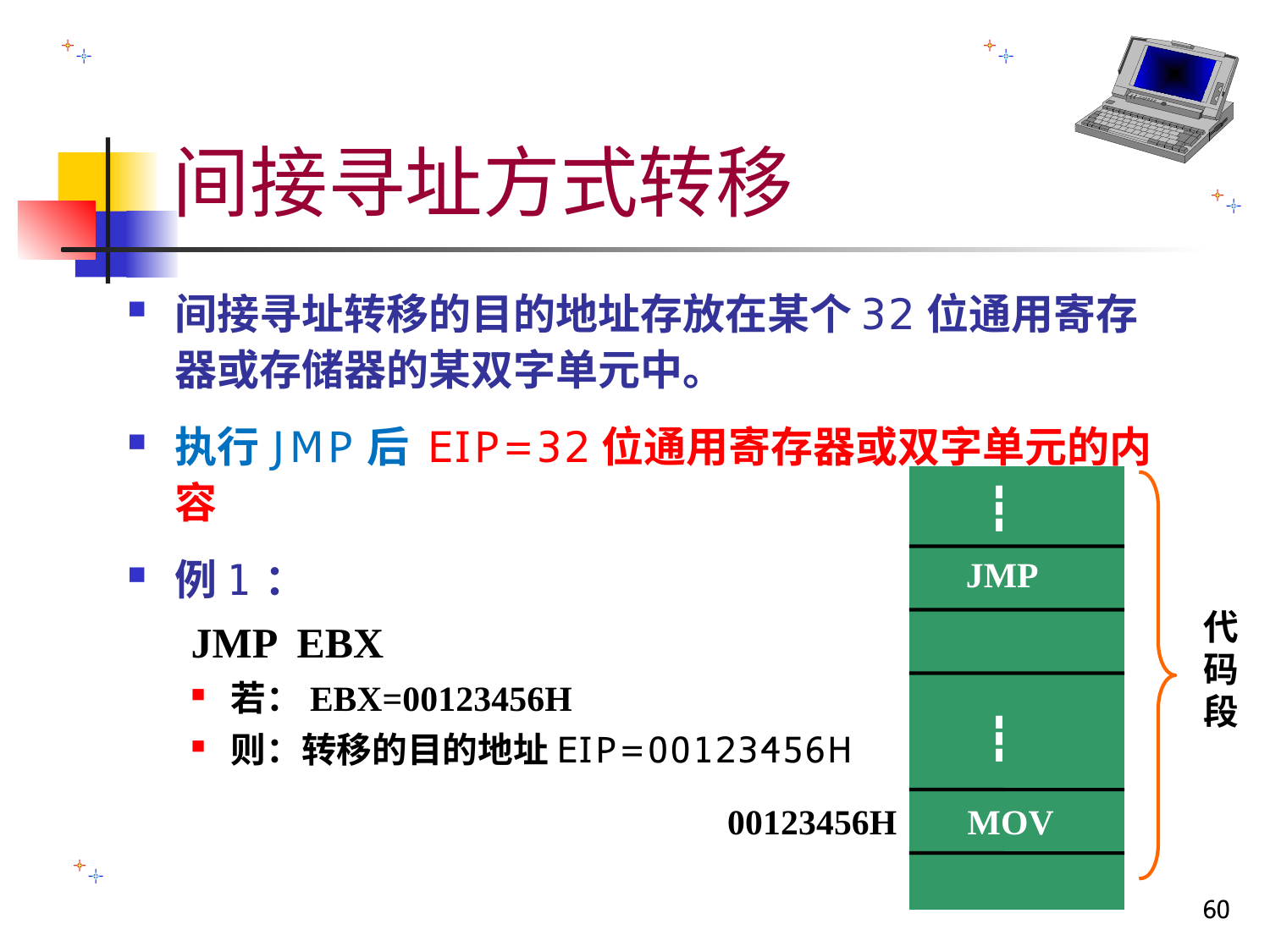

# 间接寻址方式转移
间接寻址转移的目的地址存放在某个32位通用寄存器或存储器的某双字单元中。
执行JMP后 EIP=32位通用寄存器或双字单元的内容
例1：
JMP  EBX
若：EBX=00123456H
则：转移的目的地址EIP=00123456H

┇

JMP
代码段

┇

00123456H
MOV

60